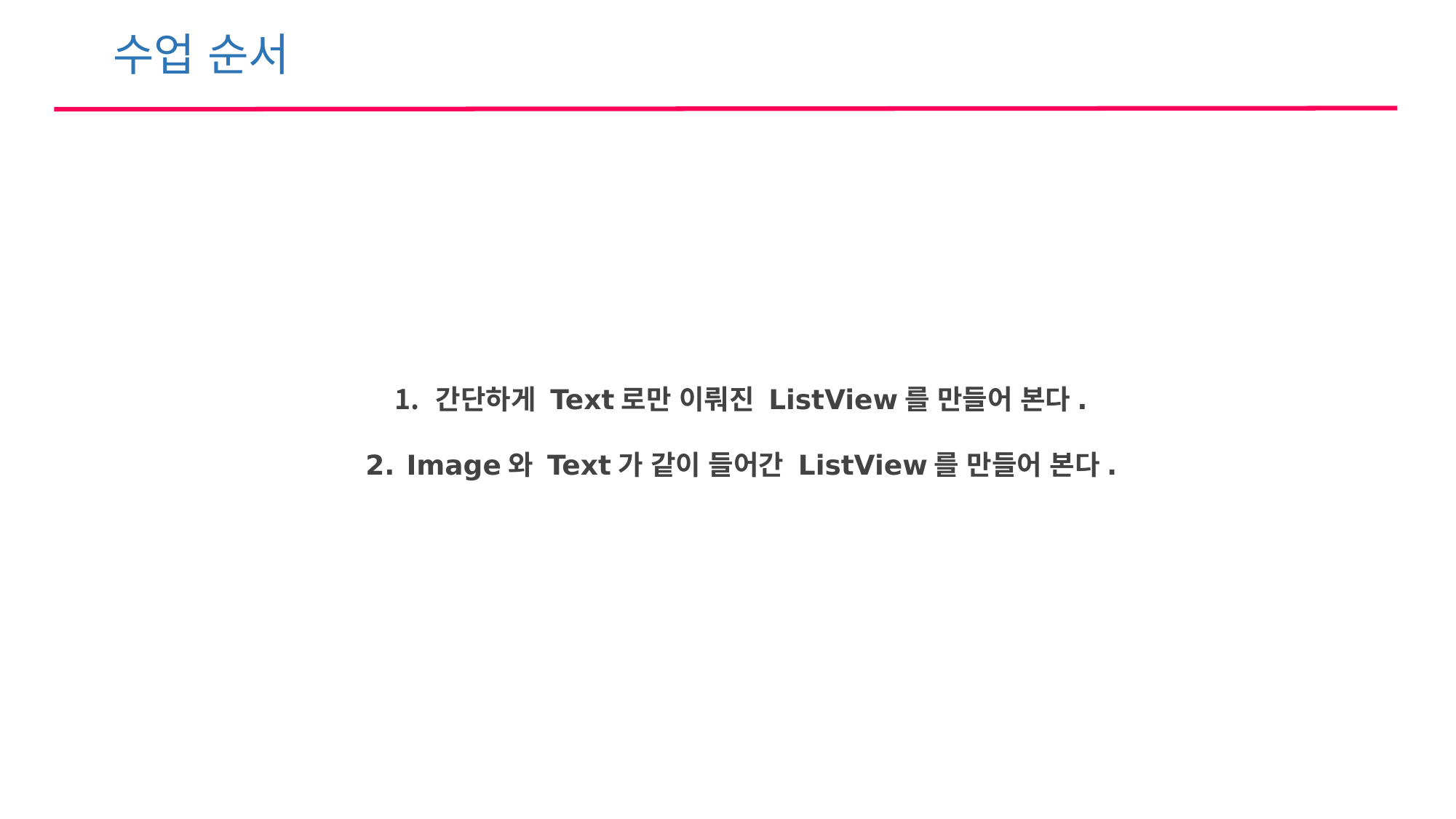

수업 순서
간단하게 Text로만 이뤄진 ListView를 만들어 본다.

Image와 Text가 같이 들어간 ListView를 만들어 본다.